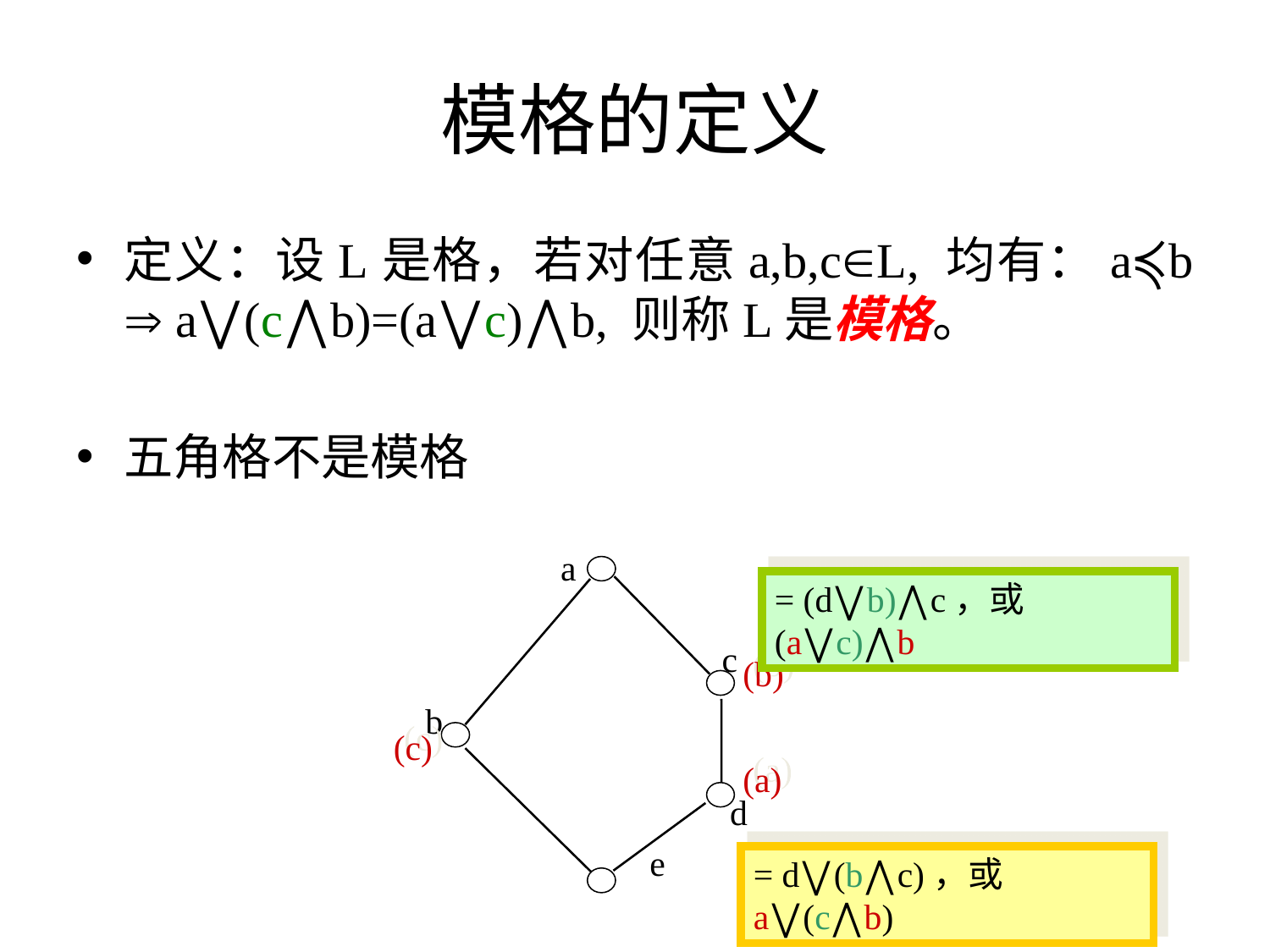

# 模格的定义
定义：设L是格，若对任意a,b,c∈L, 均有：a≼b ⇒ a⋁(c⋀b)=(a⋁c)⋀b, 则称L是模格。

五角格不是模格
a

= (d⋁b)⋀c，或(a⋁c)⋀b

c
(b)

b

(c)

(a)

d

e
= d⋁(b⋀c)，或a⋁(c⋀b)